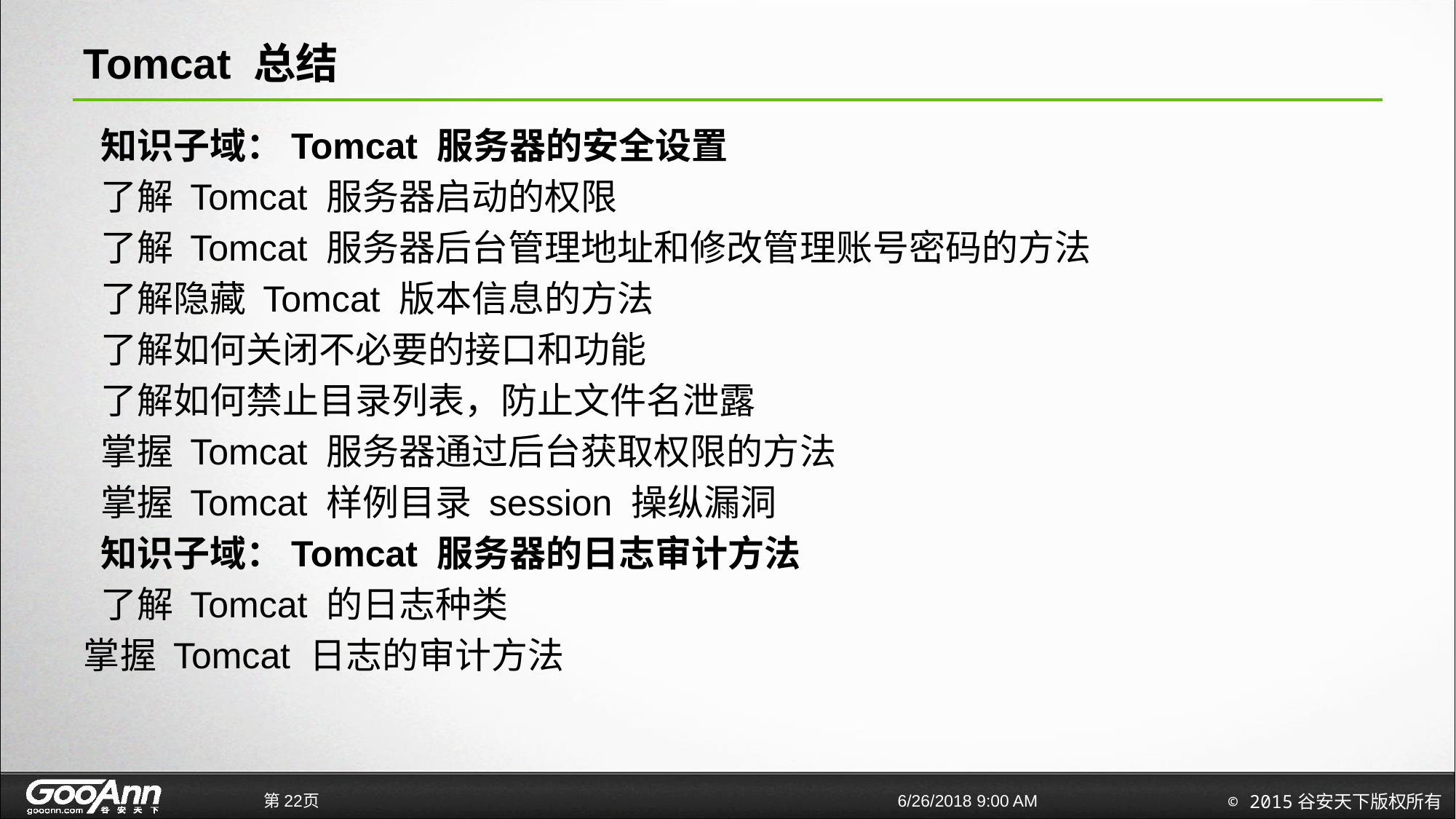

# Tomcat 总结
 知识子域：Tomcat 服务器的安全设置
 了解 Tomcat 服务器启动的权限
 了解 Tomcat 服务器后台管理地址和修改管理账号密码的方法
 了解隐藏 Tomcat 版本信息的方法
 了解如何关闭不必要的接口和功能
 了解如何禁止目录列表，防止文件名泄露
 掌握 Tomcat 服务器通过后台获取权限的方法
 掌握 Tomcat 样例目录 session 操纵漏洞
 知识子域：Tomcat 服务器的日志审计方法
 了解 Tomcat 的日志种类
掌握 Tomcat 日志的审计方法